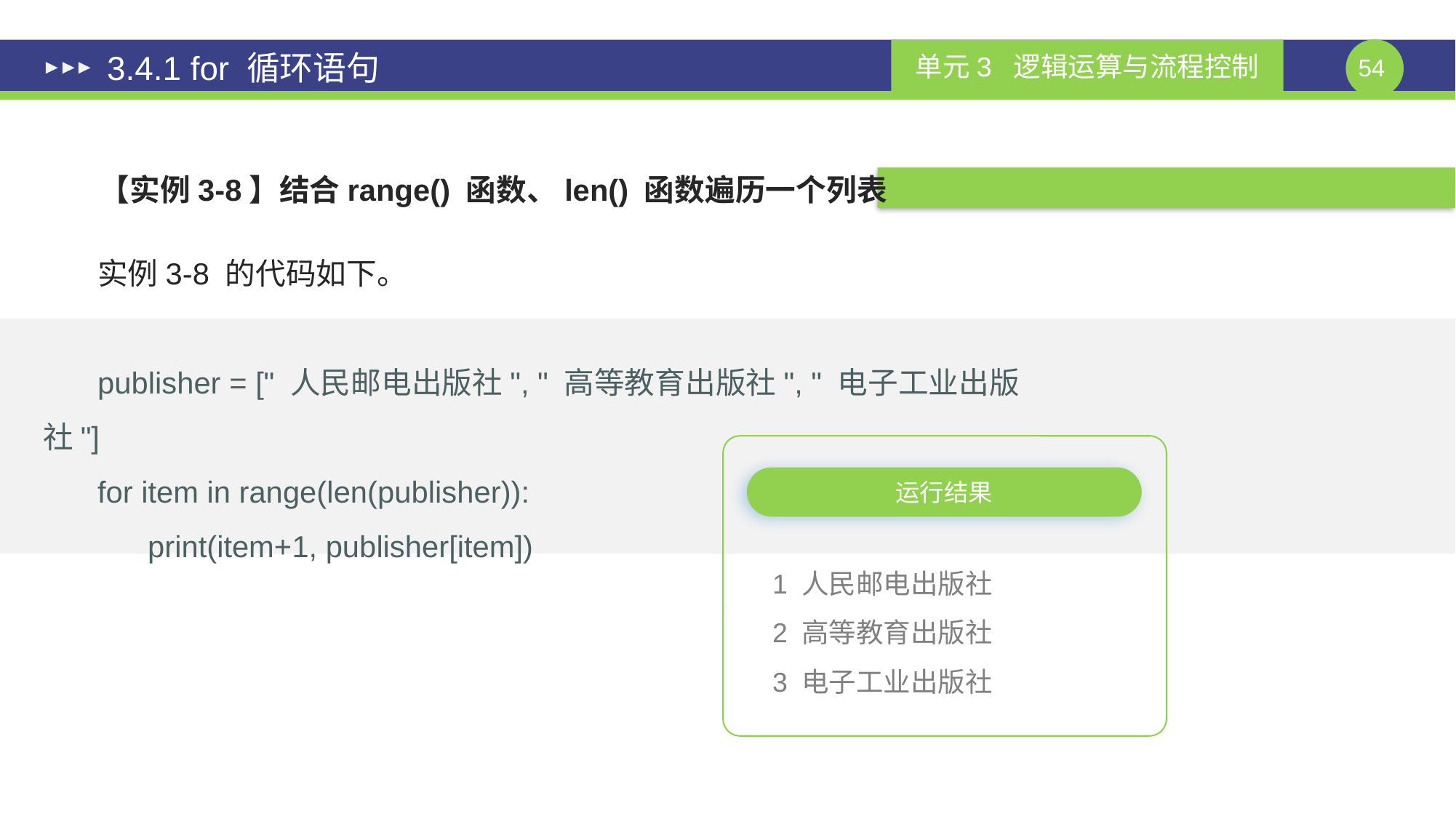

# 3.4.1 for 循环语句
【实例3-8】结合range() 函数、len() 函数遍历一个列表

实例3-8 的代码如下。

publisher = [" 人民邮电出版社", " 高等教育出版社", " 电子工业出版社"]
for item in range(len(publisher)):
      print(item+1, publisher[item])

运行结果
1 人民邮电出版社
2 高等教育出版社
3 电子工业出版社